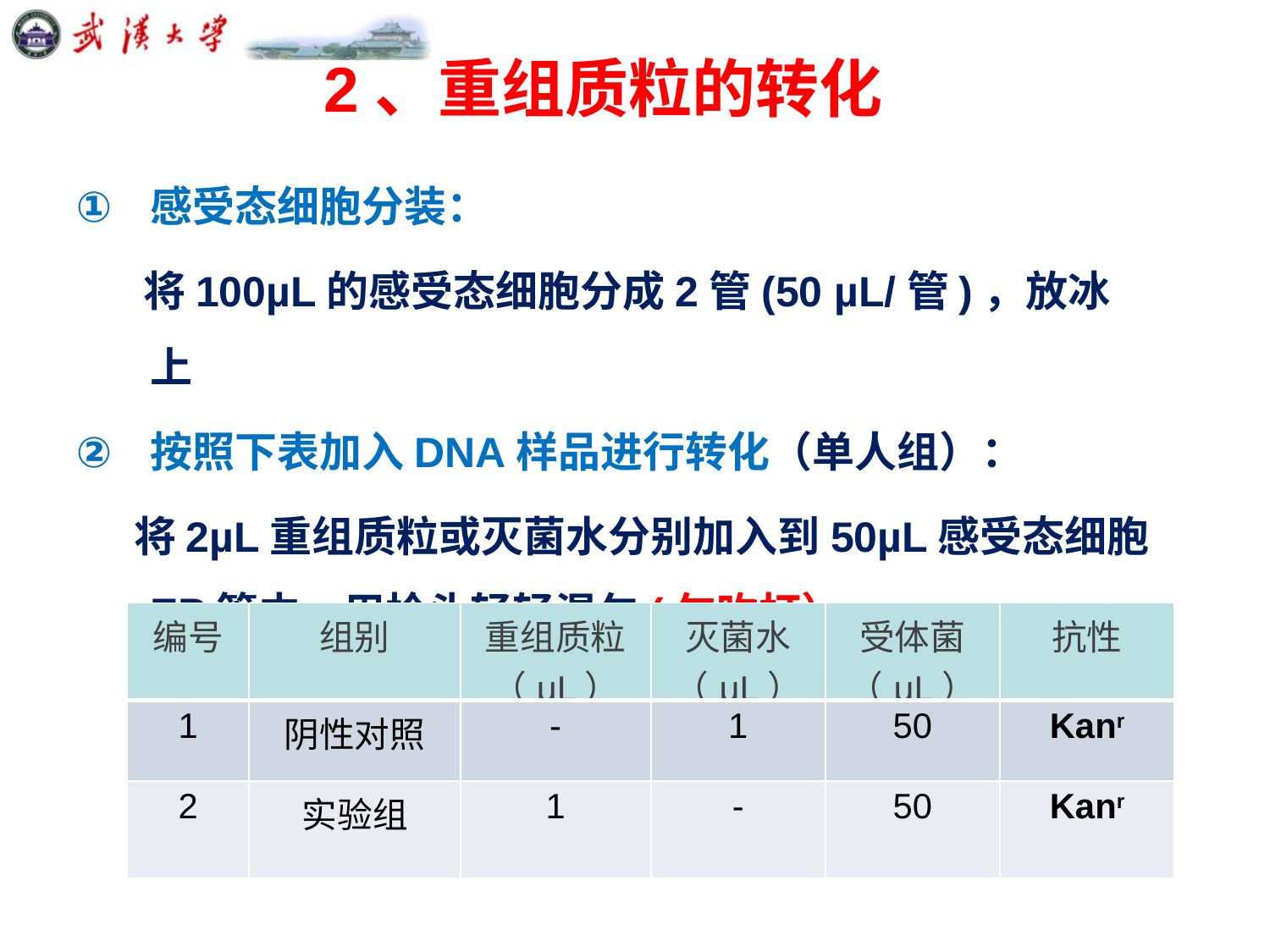

2、重组质粒的转化
感受态细胞分装：
      将100µL的感受态细胞分成2管(50 µL/管)，放冰上
按照下表加入DNA样品进行转化（单人组）：
     将2µL重组质粒或灭菌水分别加入到50µL感受态细胞EP管中，用枪头轻轻混匀(勿吹打）。

| 编号 | 组别 | 重组质粒（μL） | 灭菌水（μL） | 受体菌（μL） | 抗性 |
| --- | --- | --- | --- | --- | --- |
| 1 | 阴性对照 | - | 1 | 50 | Kanr |
| 2 | 实验组 | 1 | - | 50 | Kanr |